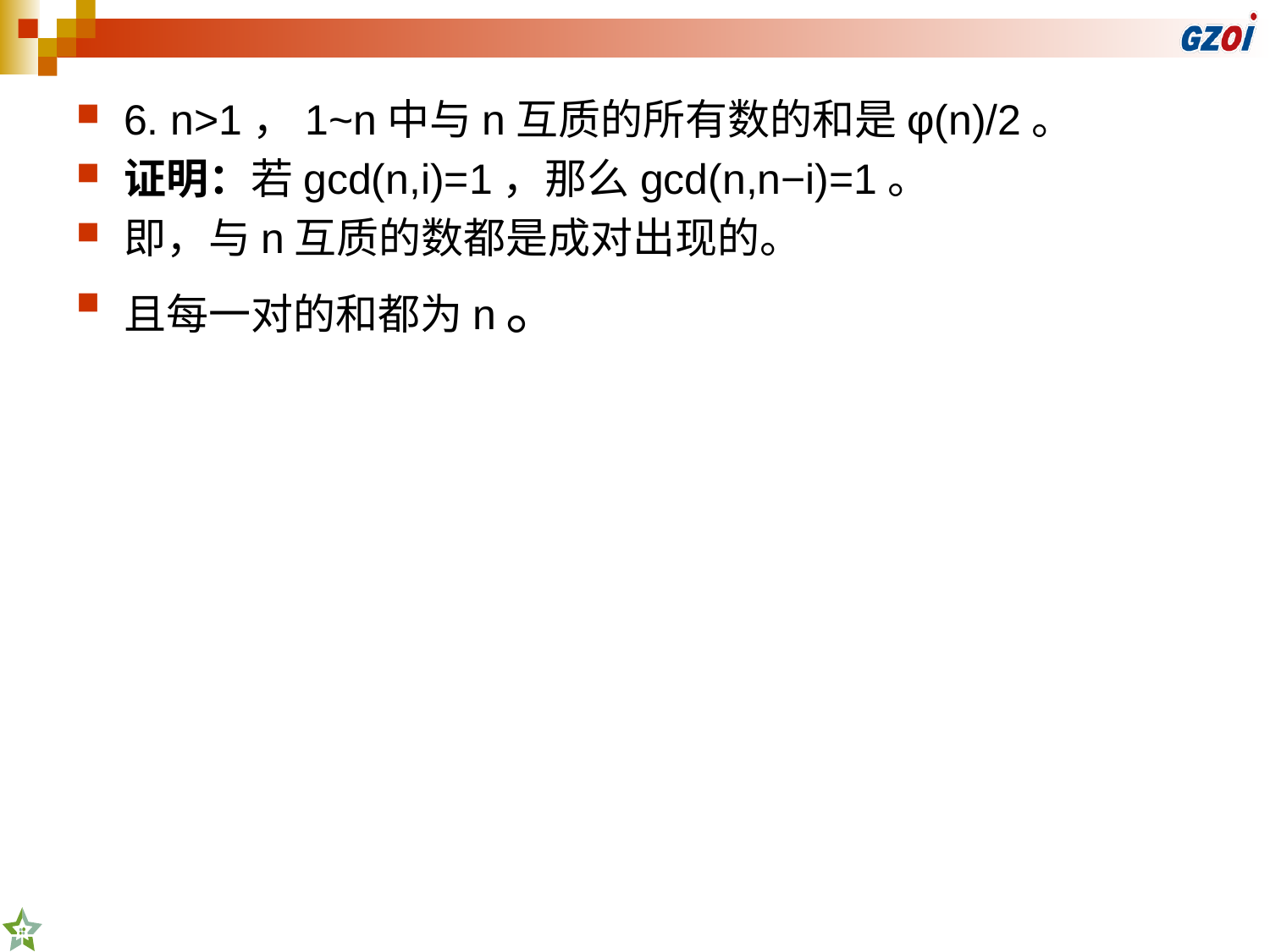

6. n>1，1~n中与n互质的所有数的和是φ(n)/2。
证明：若gcd(n,i)=1，那么gcd(n,n−i)=1。
即，与n互质的数都是成对出现的。
且每一对的和都为n。